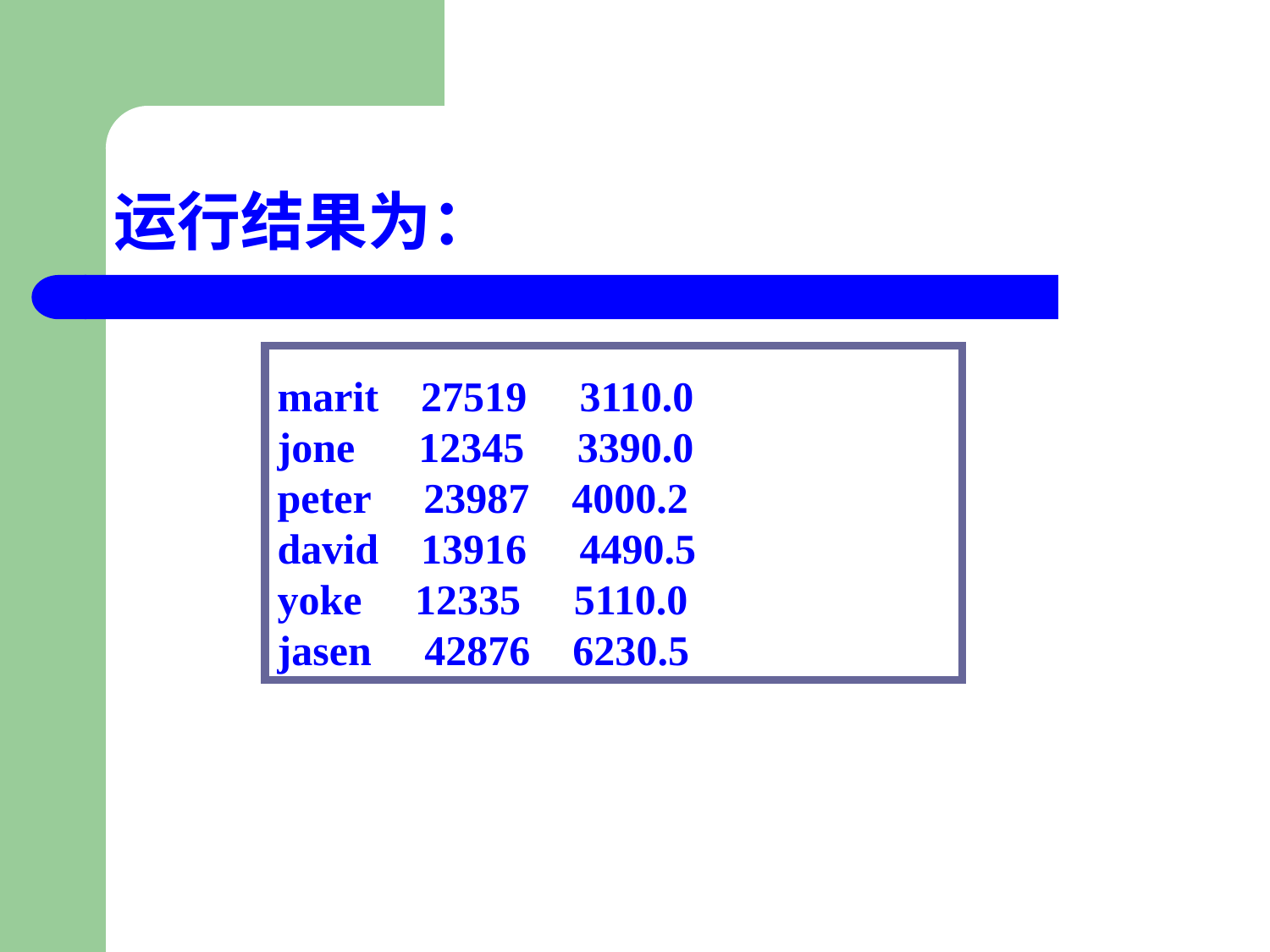

运行结果为：

marit    27519     3110.0
jone      12345     3390.0
peter     23987    4000.2
david    13916     4490.5
yoke     12335     5110.0
jasen     42876    6230.5